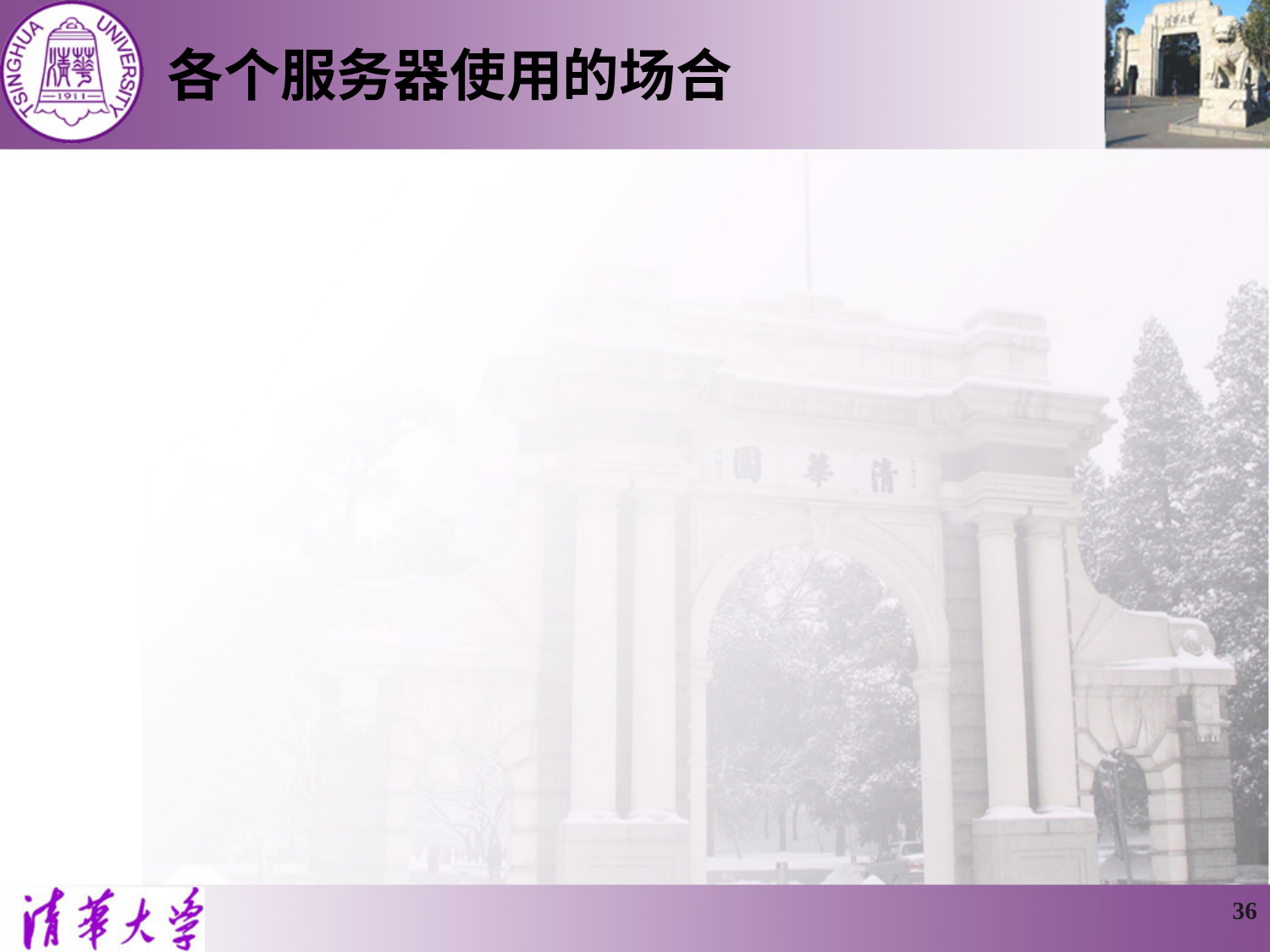

# 各个服务器使用的场合
选择循环的还是并发的呢？？：
如果循环方案产生的响应时间对应用来说足够，就可以使用循环
否则需要并发
真正的和表面上的并发性：
进程切换开销大，或者需要在多个连接之间共享或者交换数据，则用单进程；
使用进程开销不大或者要得到最大并发性，使用多进程
面向连接的和无连接的：
应用协议处理了可靠性问题，或者应用在局域网环境内，则使用无连接的传输
否则使用面向连接的传输
36